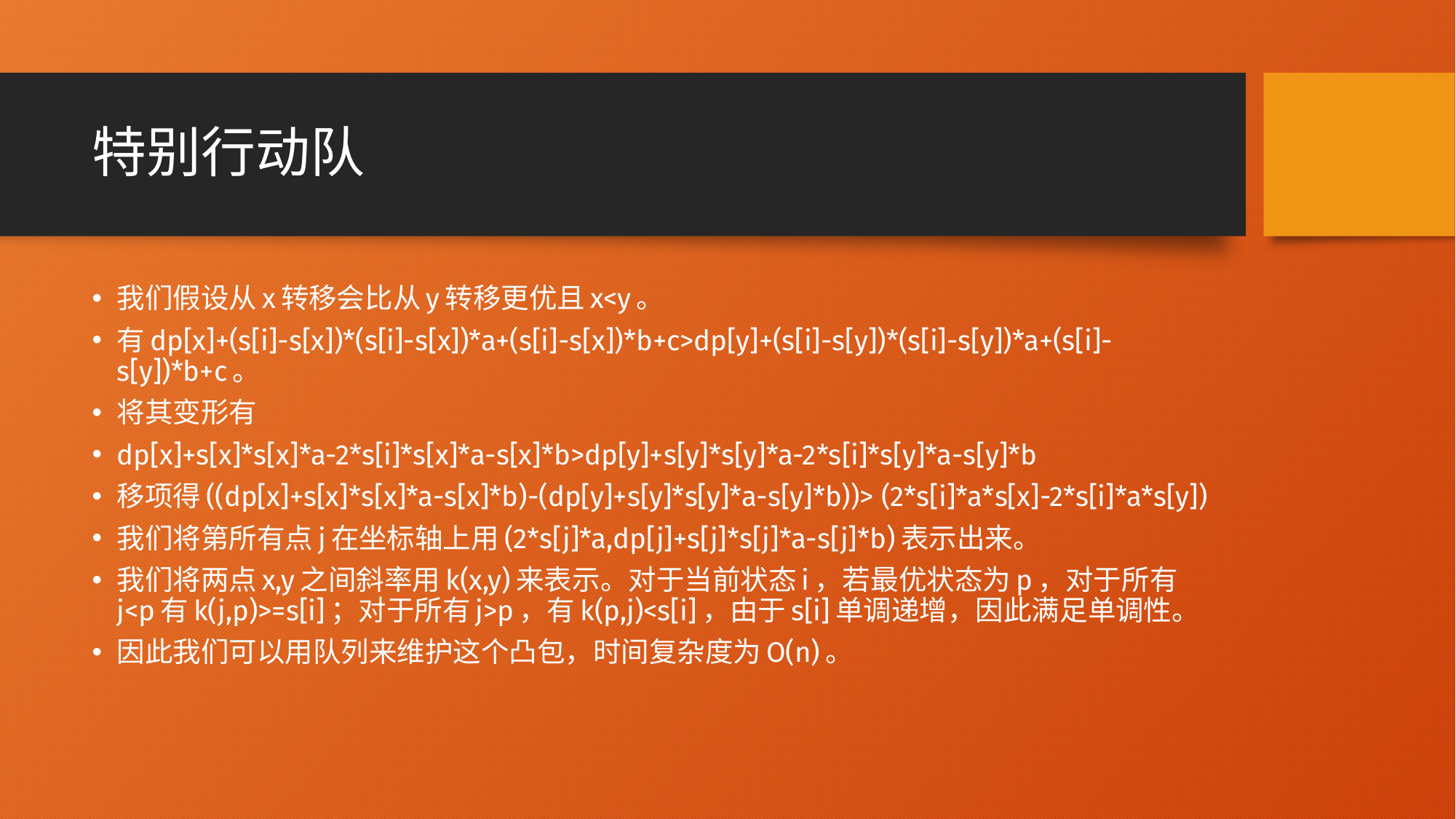

# 特别行动队
我们假设从x转移会比从y转移更优且x<y。
有dp[x]+(s[i]-s[x])*(s[i]-s[x])*a+(s[i]-s[x])*b+c>dp[y]+(s[i]-s[y])*(s[i]-s[y])*a+(s[i]-s[y])*b+c。
将其变形有
dp[x]+s[x]*s[x]*a-2*s[i]*s[x]*a-s[x]*b>dp[y]+s[y]*s[y]*a-2*s[i]*s[y]*a-s[y]*b
移项得((dp[x]+s[x]*s[x]*a-s[x]*b)-(dp[y]+s[y]*s[y]*a-s[y]*b))> (2*s[i]*a*s[x]-2*s[i]*a*s[y])
我们将第所有点j在坐标轴上用(2*s[j]*a,dp[j]+s[j]*s[j]*a-s[j]*b)表示出来。
我们将两点x,y之间斜率用k(x,y)来表示。对于当前状态i，若最优状态为p，对于所有j<p有k(j,p)>=s[i]；对于所有j>p，有k(p,j)<s[i]，由于s[i]单调递增，因此满足单调性。
因此我们可以用队列来维护这个凸包，时间复杂度为O(n)。